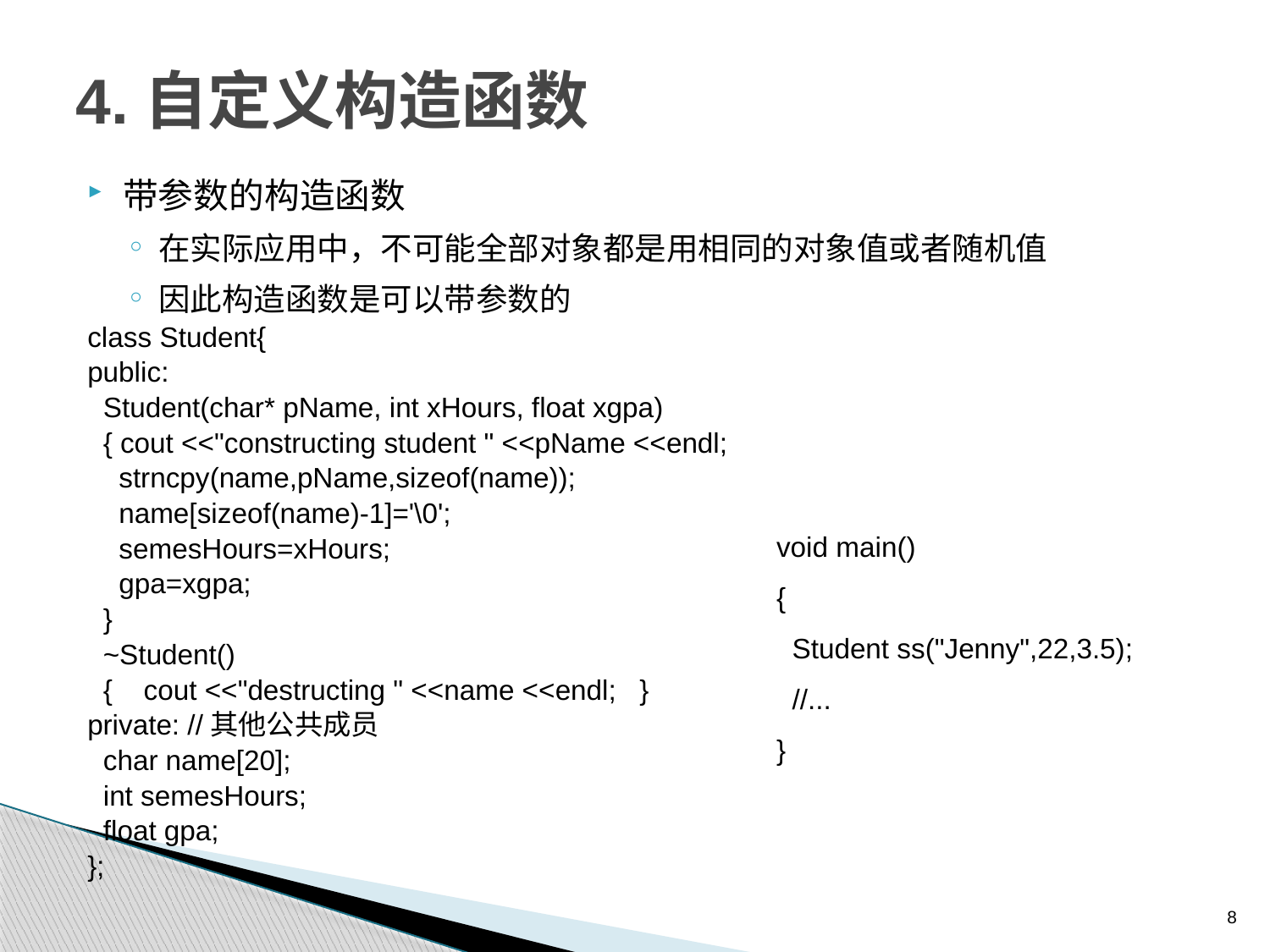

# 4.自定义构造函数
带参数的构造函数
在实际应用中，不可能全部对象都是用相同的对象值或者随机值
因此构造函数是可以带参数的
class Student{
public:
  Student(char* pName, int xHours, float xgpa)
  { cout <<"constructing student " <<pName <<endl;
    strncpy(name,pName,sizeof(name));
    name[sizeof(name)-1]='\0';
    semesHours=xHours;
    gpa=xgpa;
  }
  ~Student()
  {    cout <<"destructing " <<name <<endl;   }
private: //其他公共成员
  char name[20];
  int semesHours;
  float gpa;
};
void main()
{
  Student ss("Jenny",22,3.5);
  //...
}
8